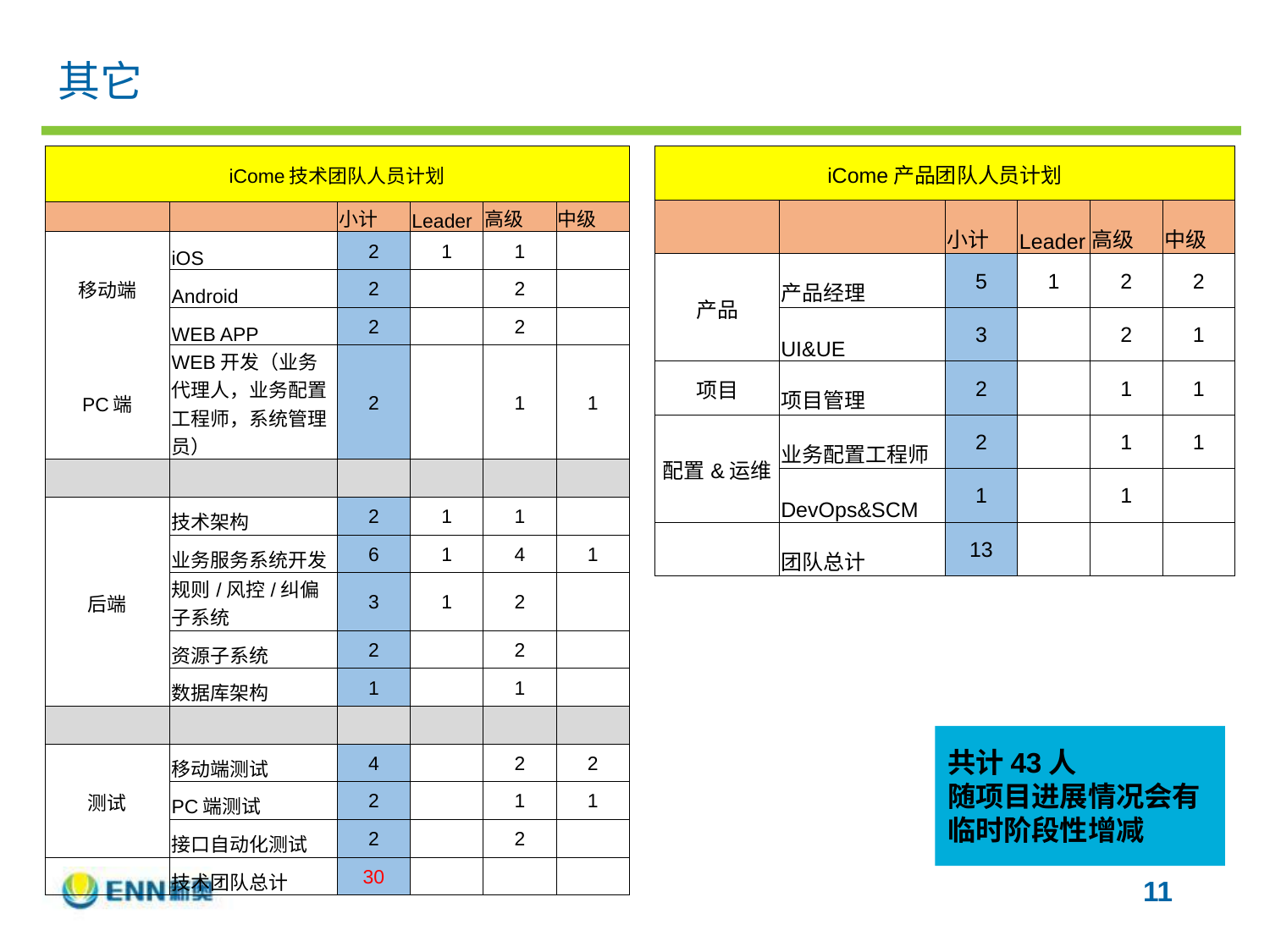

# 其它
| iCome技术团队人员计划 |  |  |  |  |  |
| --- | --- | --- | --- | --- | --- |
|  |  | 小计 | Leader | 高级 | 中级 |
| 移动端 | iOS | 2 | 1 | 1 |  |
|  | Android | 2 |  | 2 |  |
|  | WEB APP | 2 |  | 2 |  |
| PC端 | WEB开发（业务代理人，业务配置工程师，系统管理员） | 2 |  | 1 | 1 |
|  |  |  |  |  |  |
| 后端 | 技术架构 | 2 | 1 | 1 |  |
|  | 业务服务系统开发 | 6 | 1 | 4 | 1 |
|  | 规则/风控/纠偏子系统 | 3 | 1 | 2 |  |
|  | 资源子系统 | 2 |  | 2 |  |
|  | 数据库架构 | 1 |  | 1 |  |
|  |  |  |  |  |  |
| 测试 | 移动端测试 | 4 |  | 2 | 2 |
|  | PC端测试 | 2 |  | 1 | 1 |
|  | 接口自动化测试 | 2 |  | 2 |  |
|  | 技术团队总计 | 30 |  |  |  |
| iCome产品团队人员计划 |  |  |  |  |  |
| --- | --- | --- | --- | --- | --- |
|  |  | 小计 | Leader | 高级 | 中级 |
| 产品 | 产品经理 | 5 | 1 | 2 | 2 |
|  | UI&UE | 3 |  | 2 | 1 |
| 项目 | 项目管理 | 2 |  | 1 | 1 |
| 配置&运维 | 业务配置工程师 | 2 |  | 1 | 1 |
|  | DevOps&SCM | 1 |  | 1 |  |
|  | 团队总计 | 13 |  |  |  |
共计43人
随项目进展情况会有临时阶段性增减
11